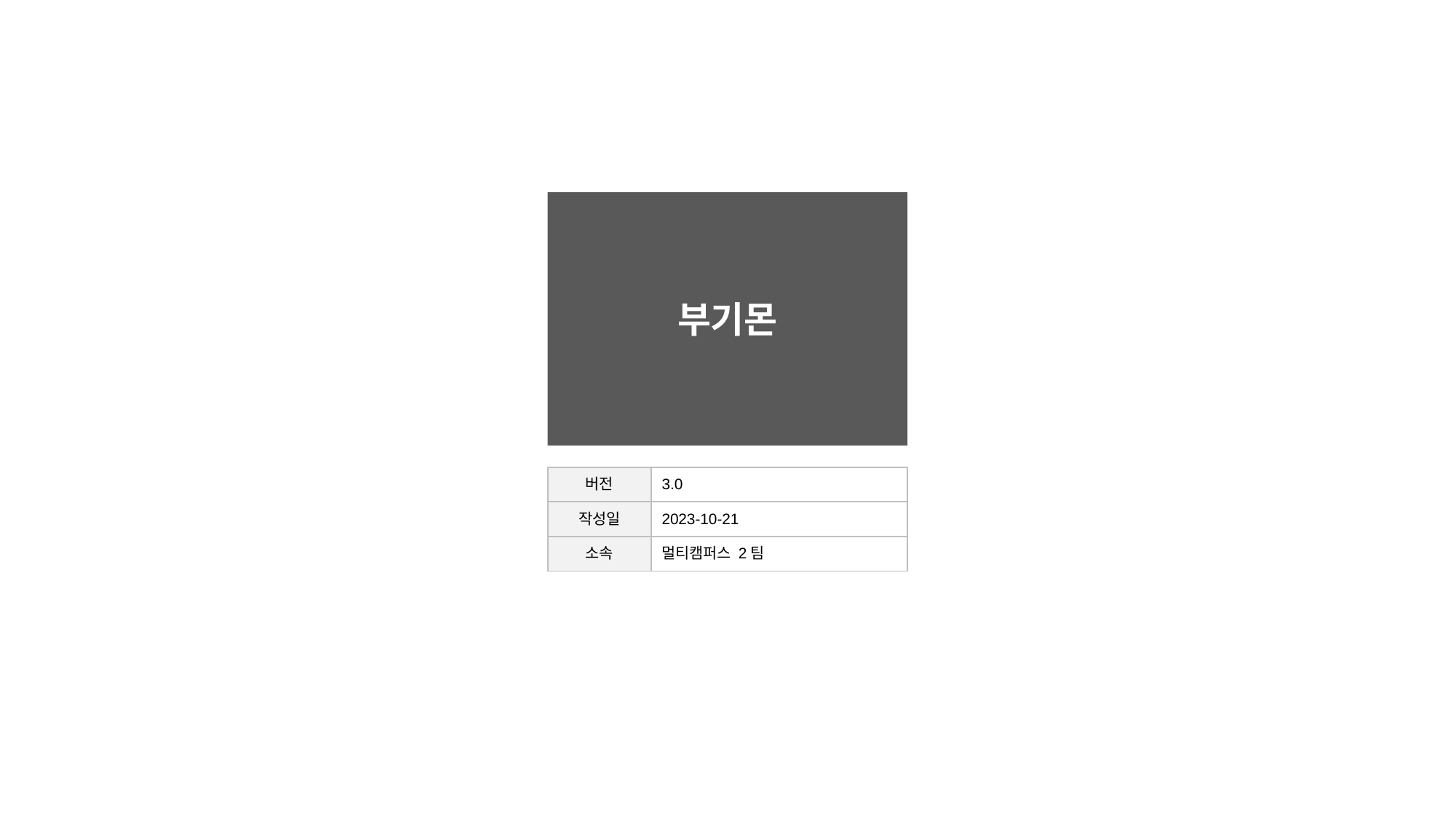

부기몬
| 버전 | 3.0 |
| --- | --- |
| 작성일 | 2023-10-21 |
| 소속 | 멀티캠퍼스 2팀 |